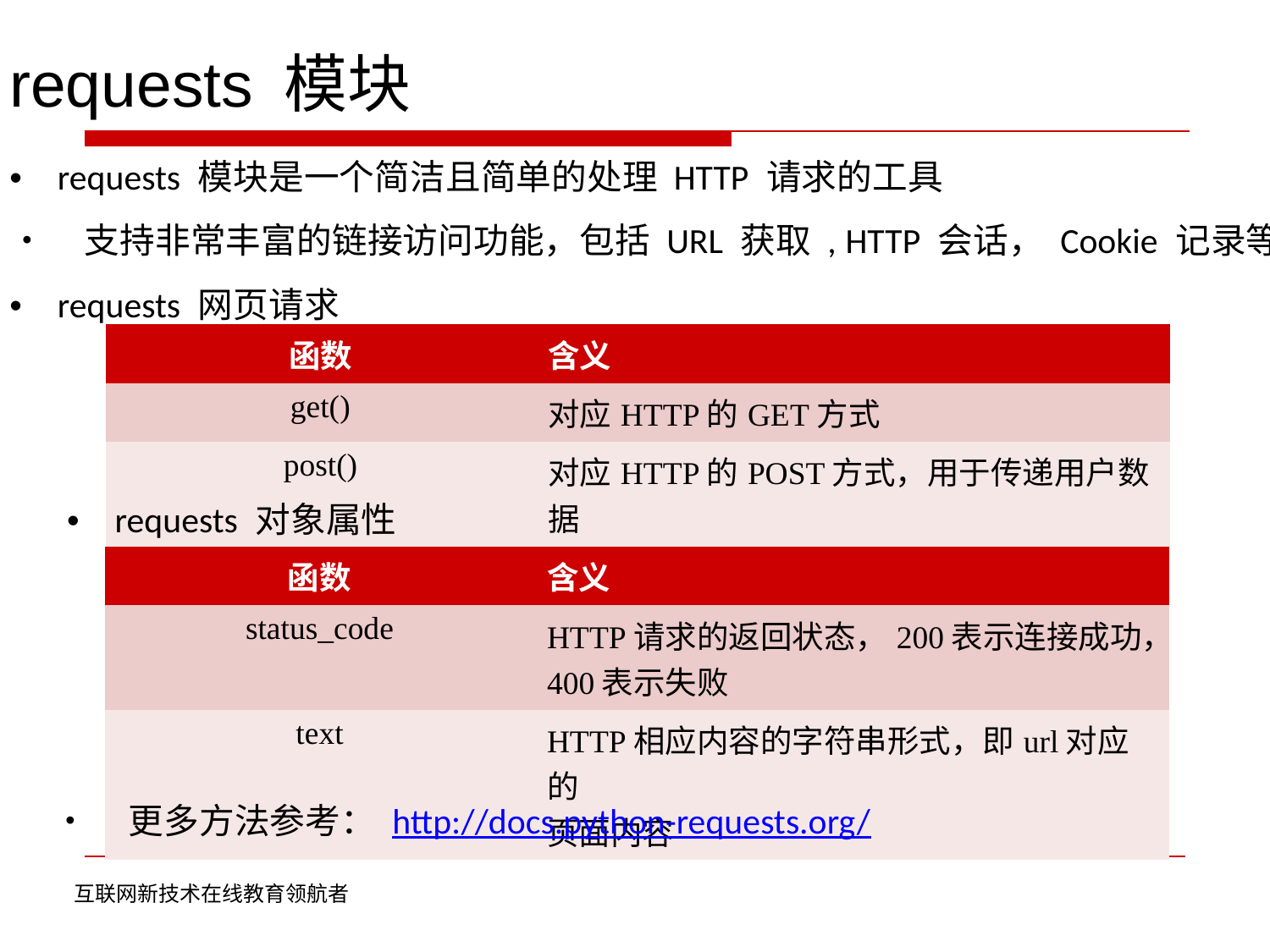

requests 模块

•    requests 模块是一个简洁且简单的处理 HTTP 请求的工具
•    支持非常丰富的链接访问功能，包括 URL 获取 , HTTP 会话， Cookie 记录等
•    requests 网页请求

| 函数 | 含义 |
| --- | --- |
| get() | 对应HTTP的GET方式 |
| post() | 对应HTTP的POST方式，用于传递用户数据 |
•    requests 对象属性
| 函数 | 含义 |
| --- | --- |
| status\_code | HTTP请求的返回状态，200表示连接成功， 400表示失败 |
| text | HTTP相应内容的字符串形式，即url对应的 页面内容 |
•    更多方法参考： http://docs.python-requests.org/

	互联网新技术在线教育领航者